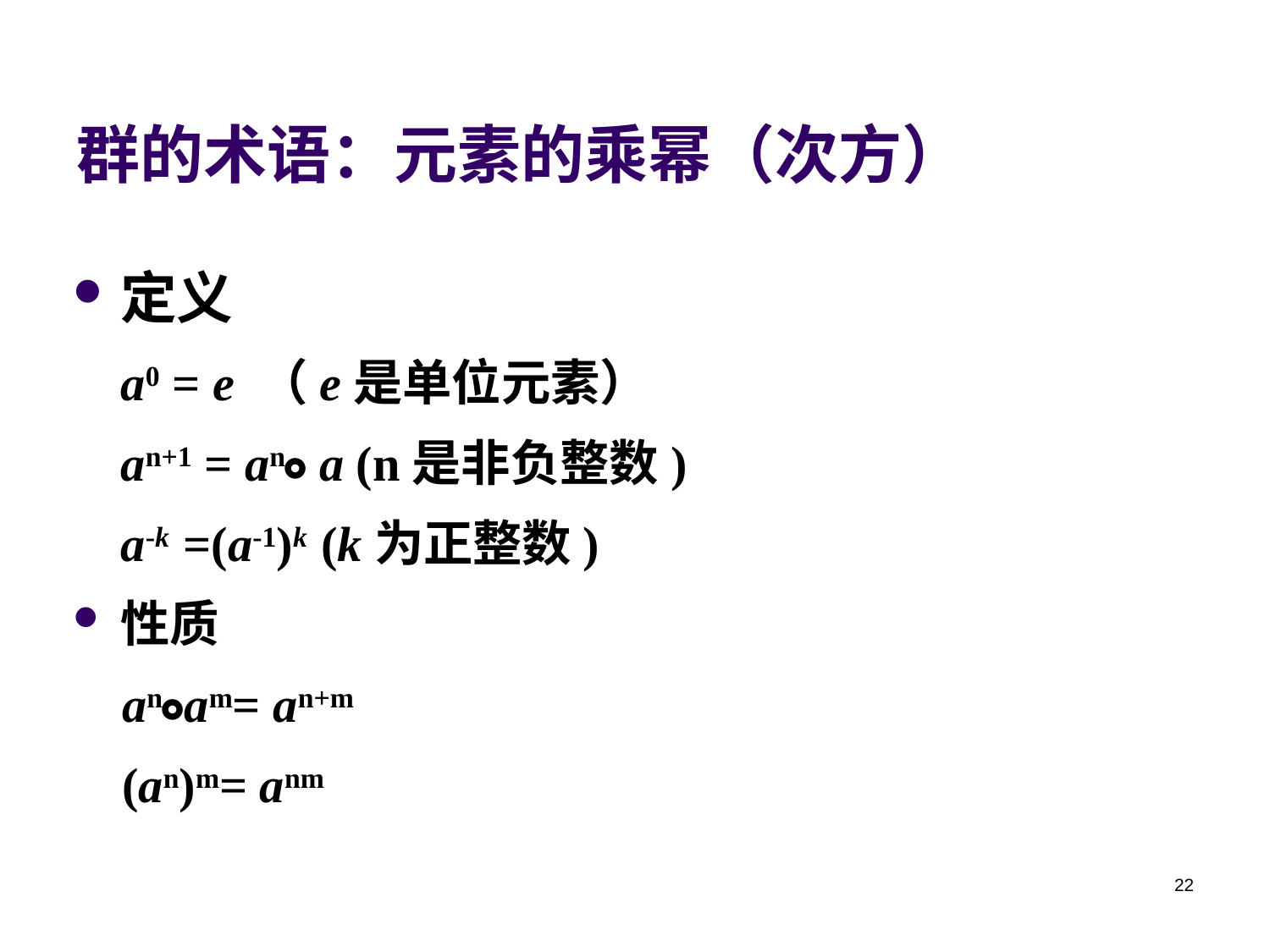

# 群的术语：元素的乘幂（次方）
定义
a0 = e （e是单位元素）
an+1 = an   ⃘ a (n是非负整数)
a-k =(a-1)k (k为正整数)
性质
    an   ⃘am= an+m
    (an)m= anm

22